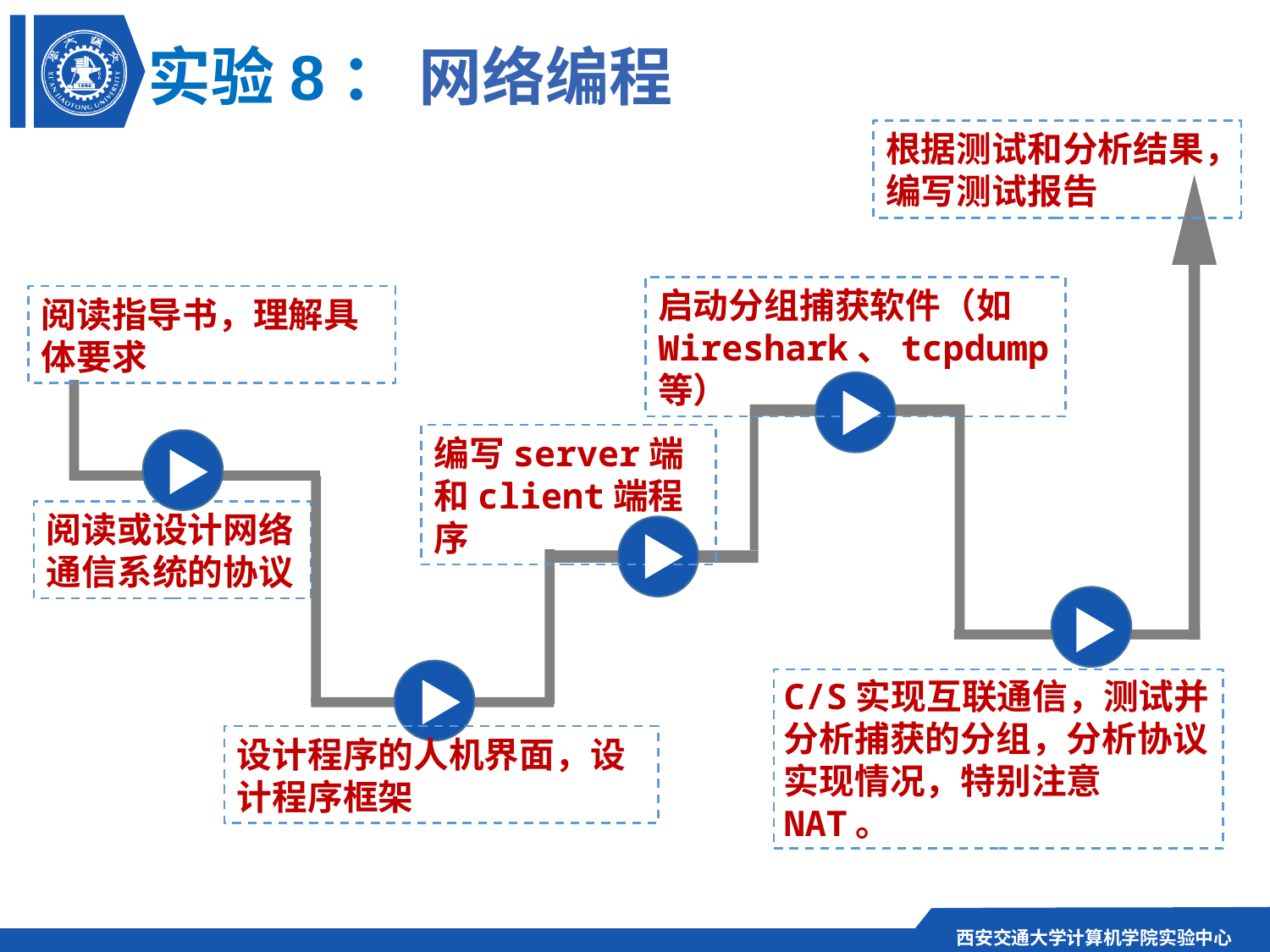

实验8： 网络编程
根据测试和分析结果，编写测试报告

启动分组捕获软件（如Wireshark、tcpdump等）
阅读指导书，理解具体要求

编写server端和client端程序

阅读或设计网络通信系统的协议

C/S实现互联通信，测试并分析捕获的分组，分析协议实现情况，特别注意NAT。

设计程序的人机界面，设计程序框架